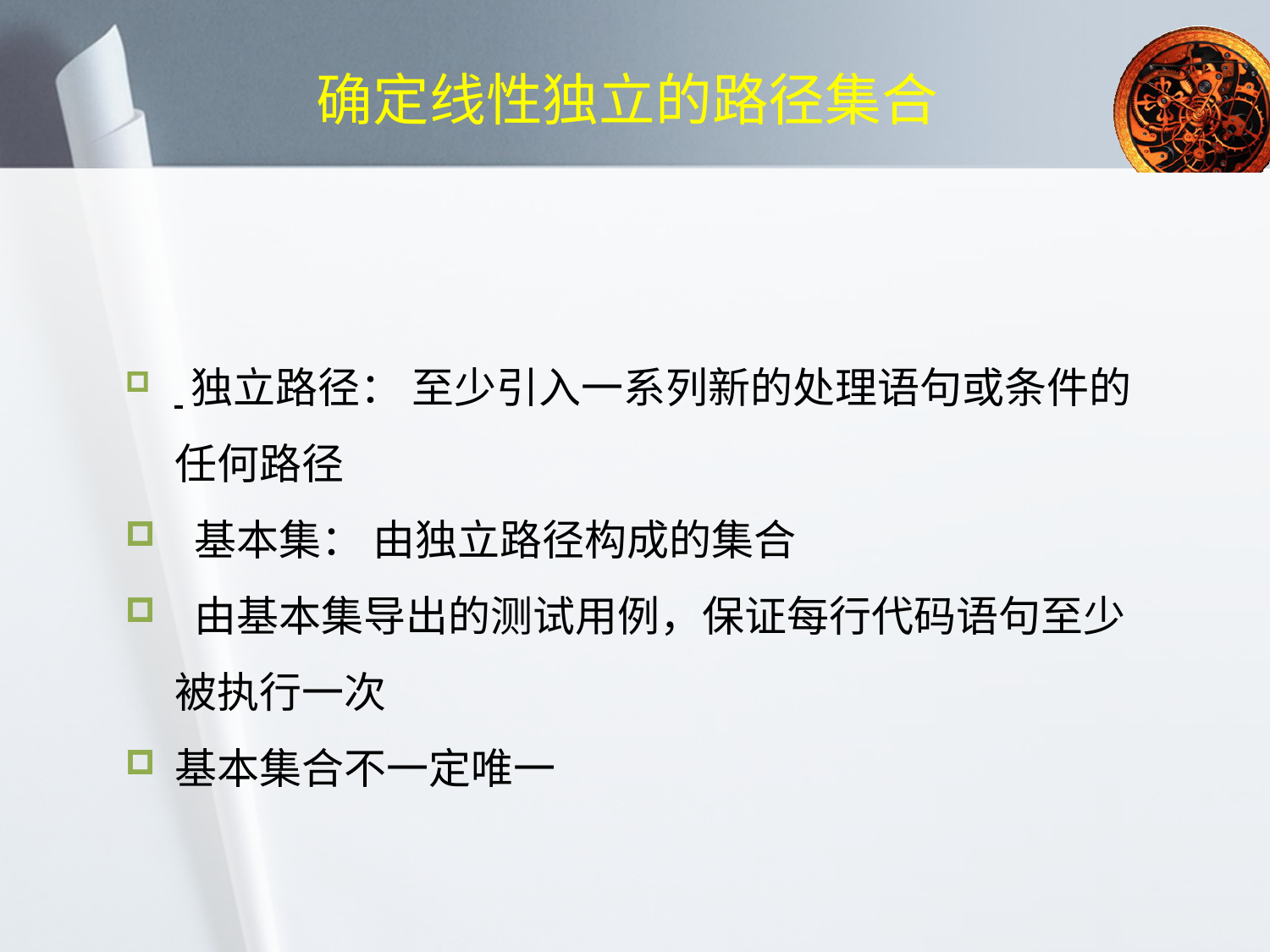

# 确定线性独立的路径集合
 独立路径： 至少引入一系列新的处理语句或条件的任何路径
 基本集： 由独立路径构成的集合
 由基本集导出的测试用例，保证每行代码语句至少被执行一次
基本集合不一定唯一